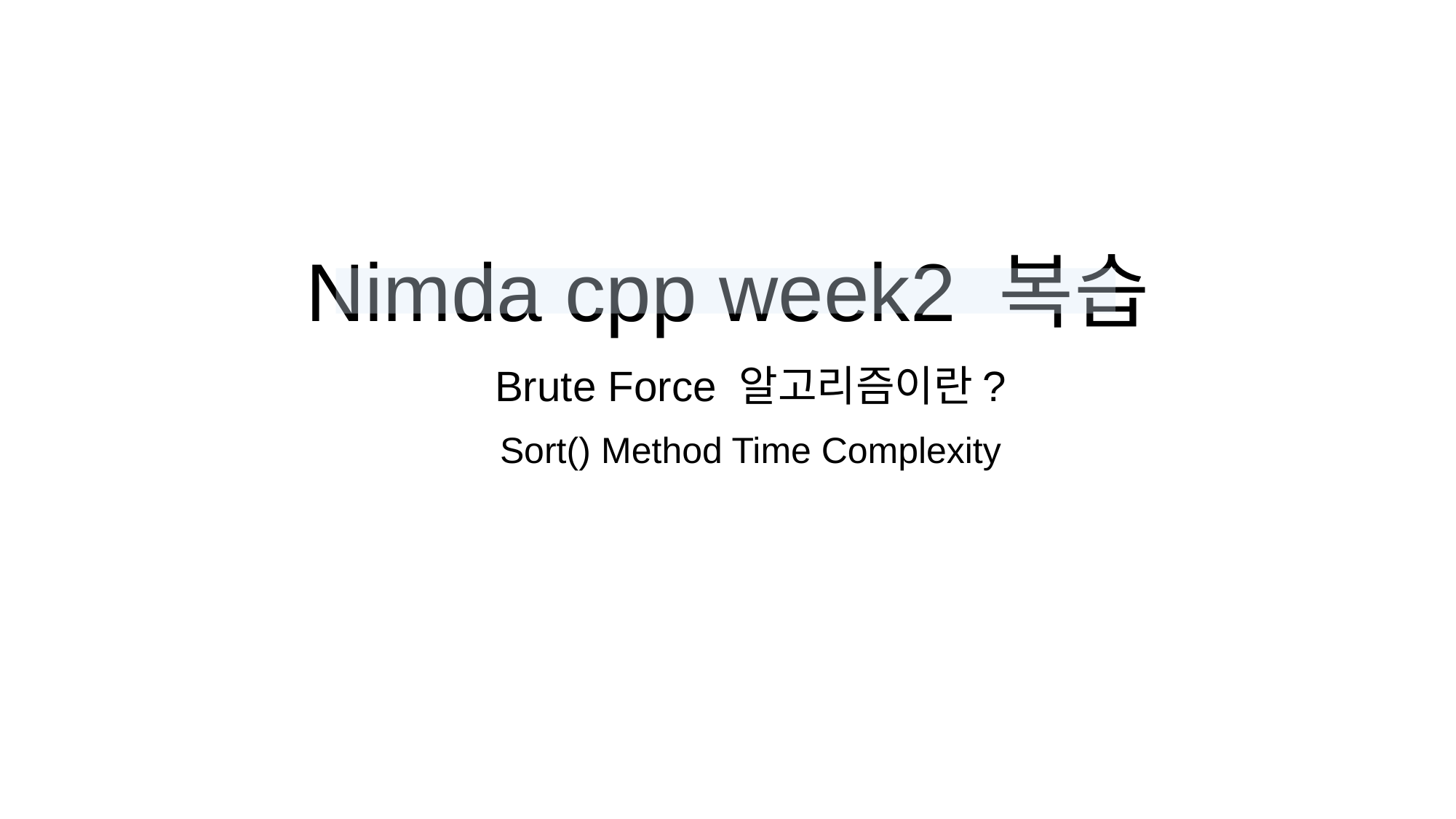

# Nimda cpp week2 복습

Brute Force 알고리즘이란?
Sort() Method Time Complexity